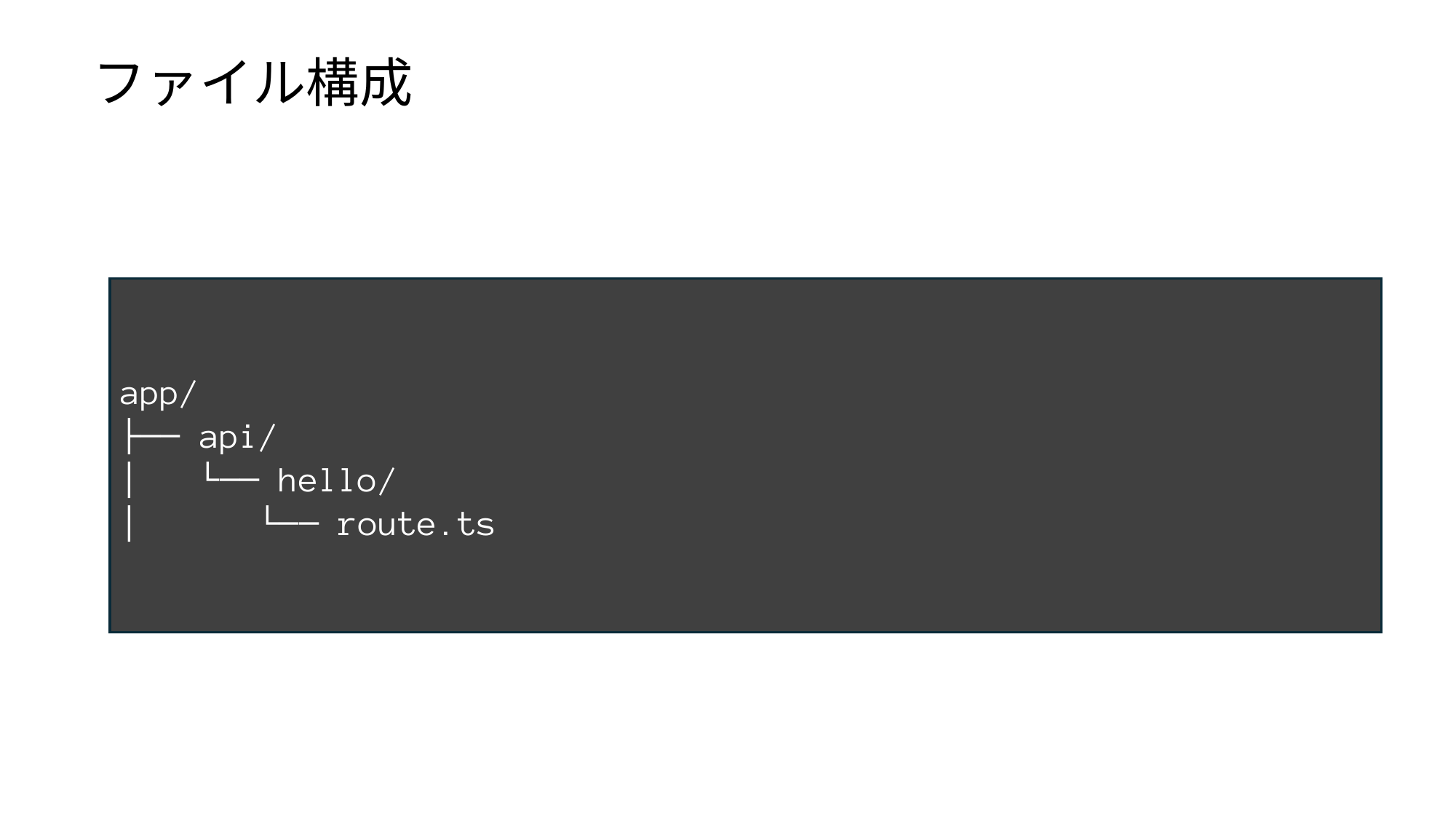

ファイル構成
app/
├── api/
│   └── hello/
│      └── route.ts